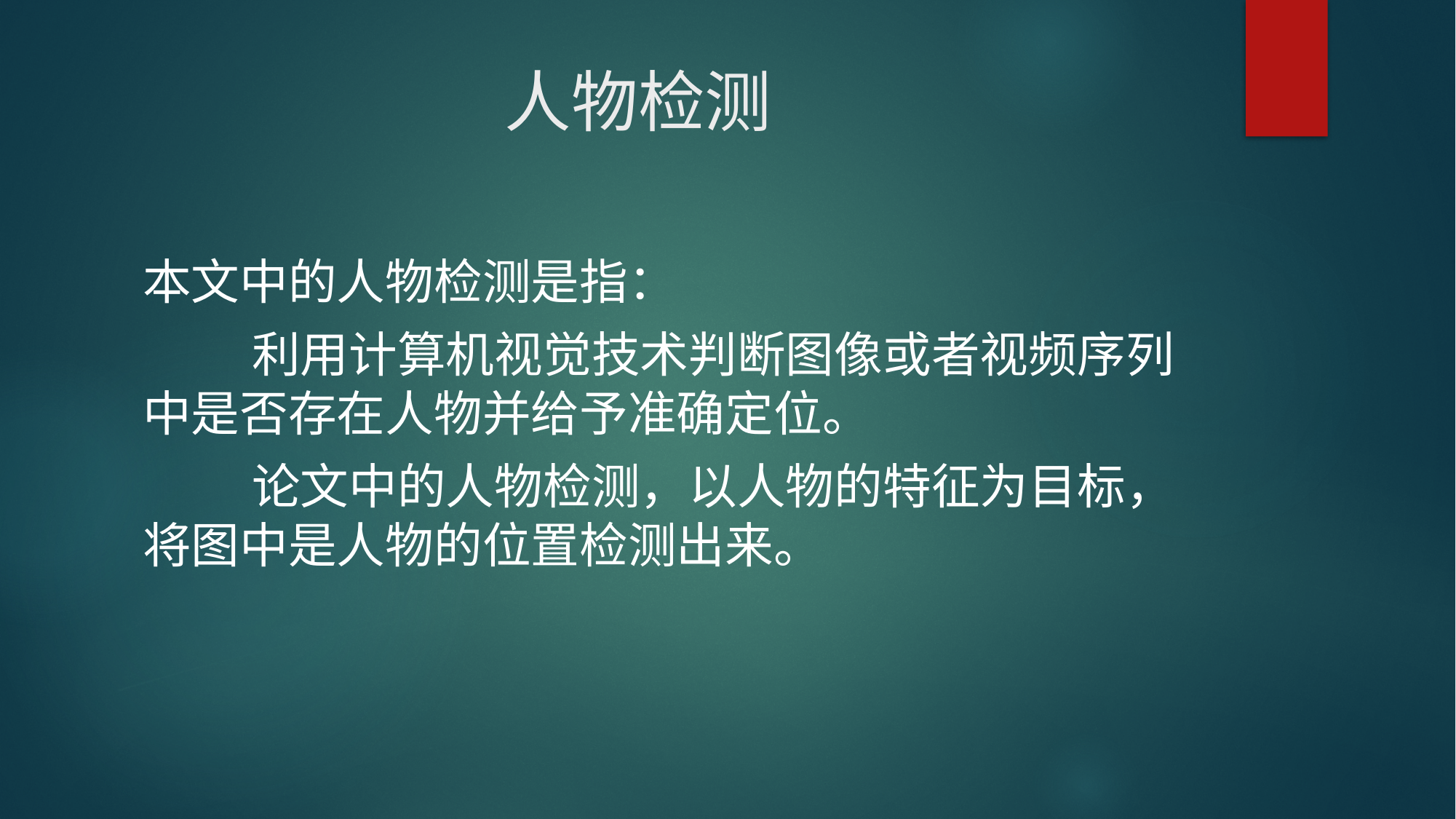

# 人物检测
本文中的人物检测是指：
	利用计算机视觉技术判断图像或者视频序列中是否存在人物并给予准确定位。
	论文中的人物检测，以人物的特征为目标，将图中是人物的位置检测出来。